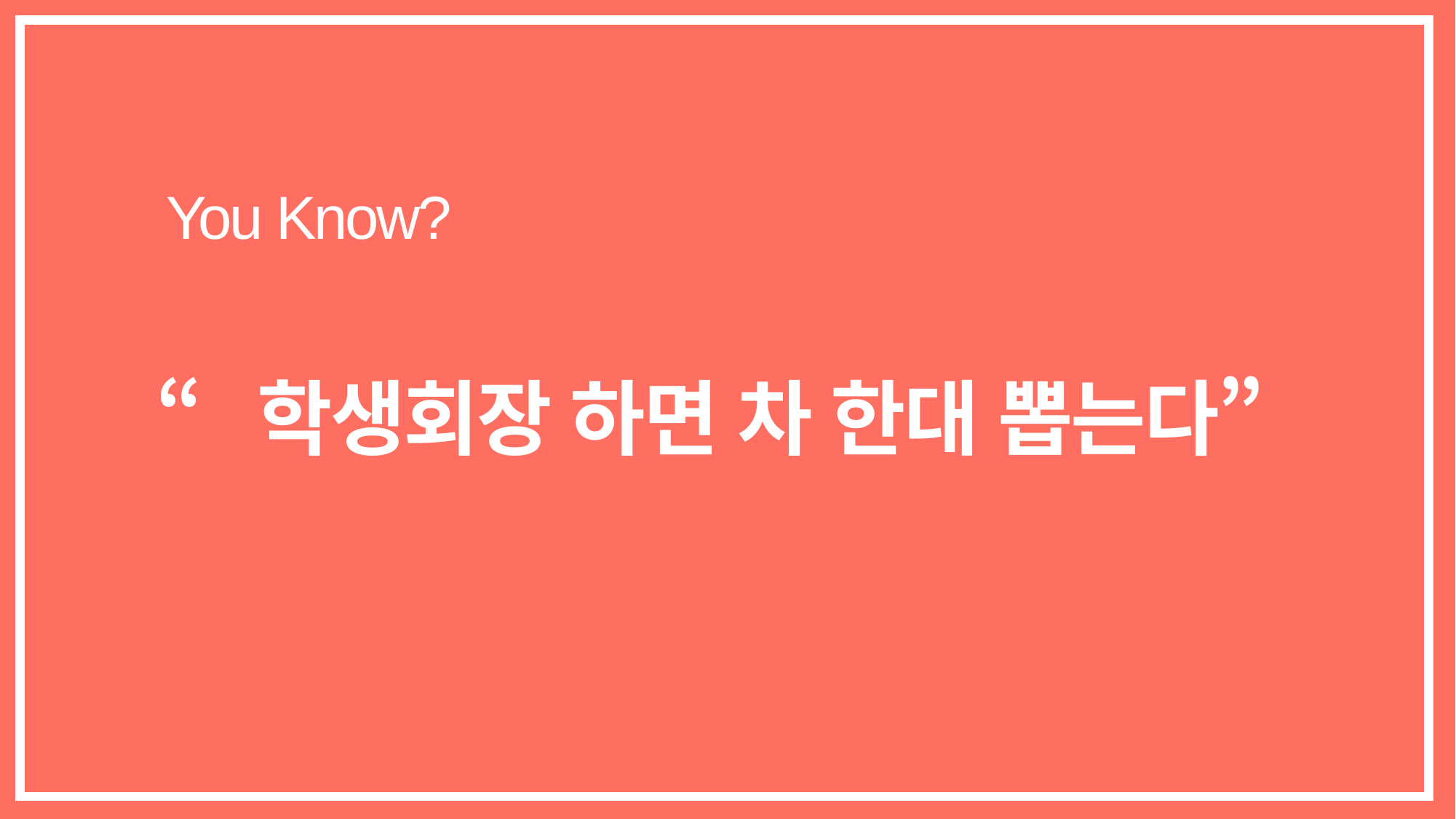

You Know?
“학생회장 하면 차 한대 뽑는다”